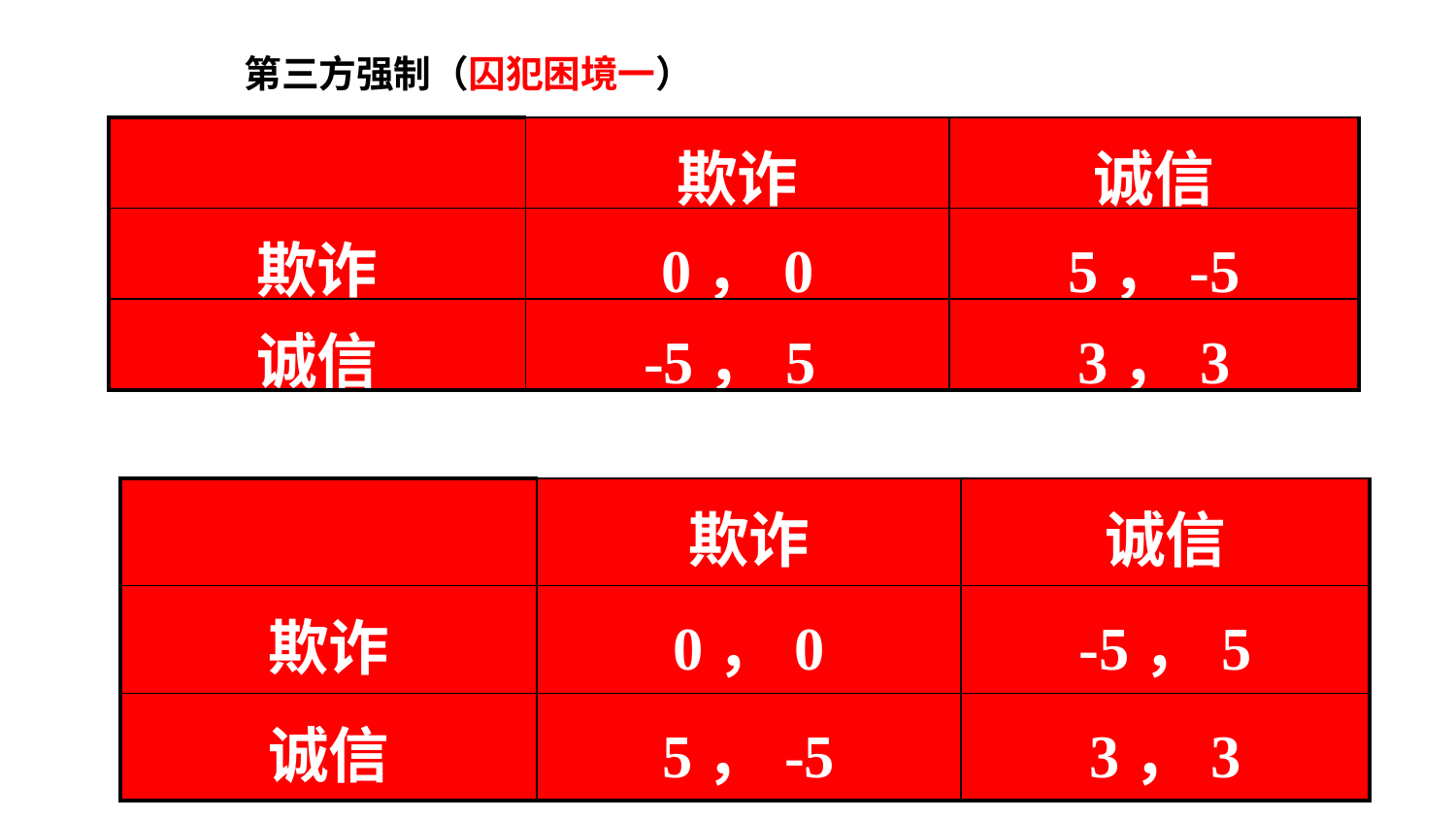

第三方强制（囚犯困境一）
|  | 欺诈 | 诚信 |
| --- | --- | --- |
| 欺诈 | 0，0 | 5，-5 |
| 诚信 | -5，5 | 3，3 |
|  | 欺诈 | 诚信 |
| --- | --- | --- |
| 欺诈 | 0，0 | -5，5 |
| 诚信 | 5，-5 | 3，3 |